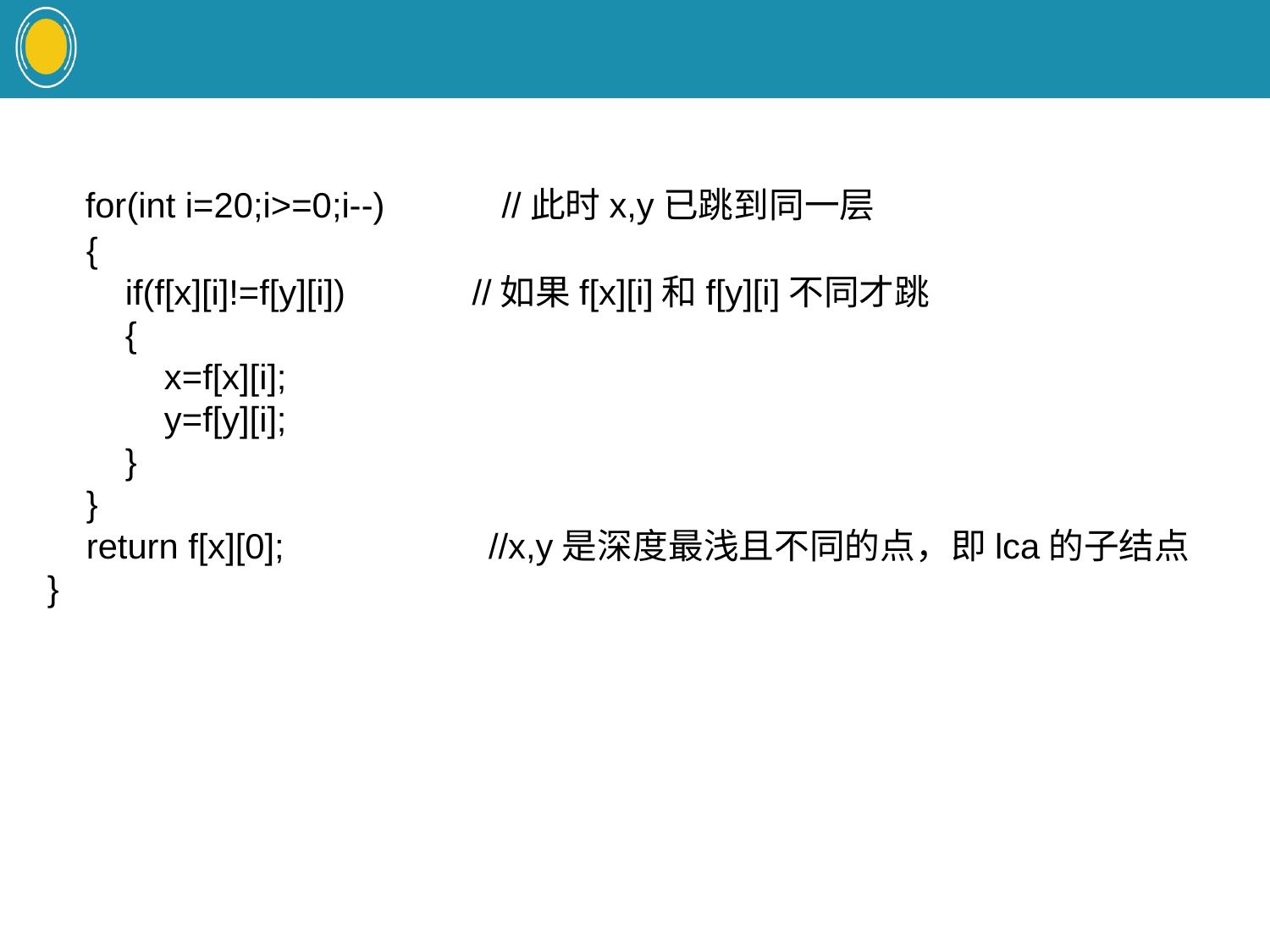

for(int i=20;i>=0;i--)            //此时x,y已跳到同一层
    {
        if(f[x][i]!=f[y][i])             //如果f[x][i]和f[y][i]不同才跳
        {
            x=f[x][i];
            y=f[y][i];
        }
    }
    return f[x][0];                     //x,y是深度最浅且不同的点，即lca的子结点
}